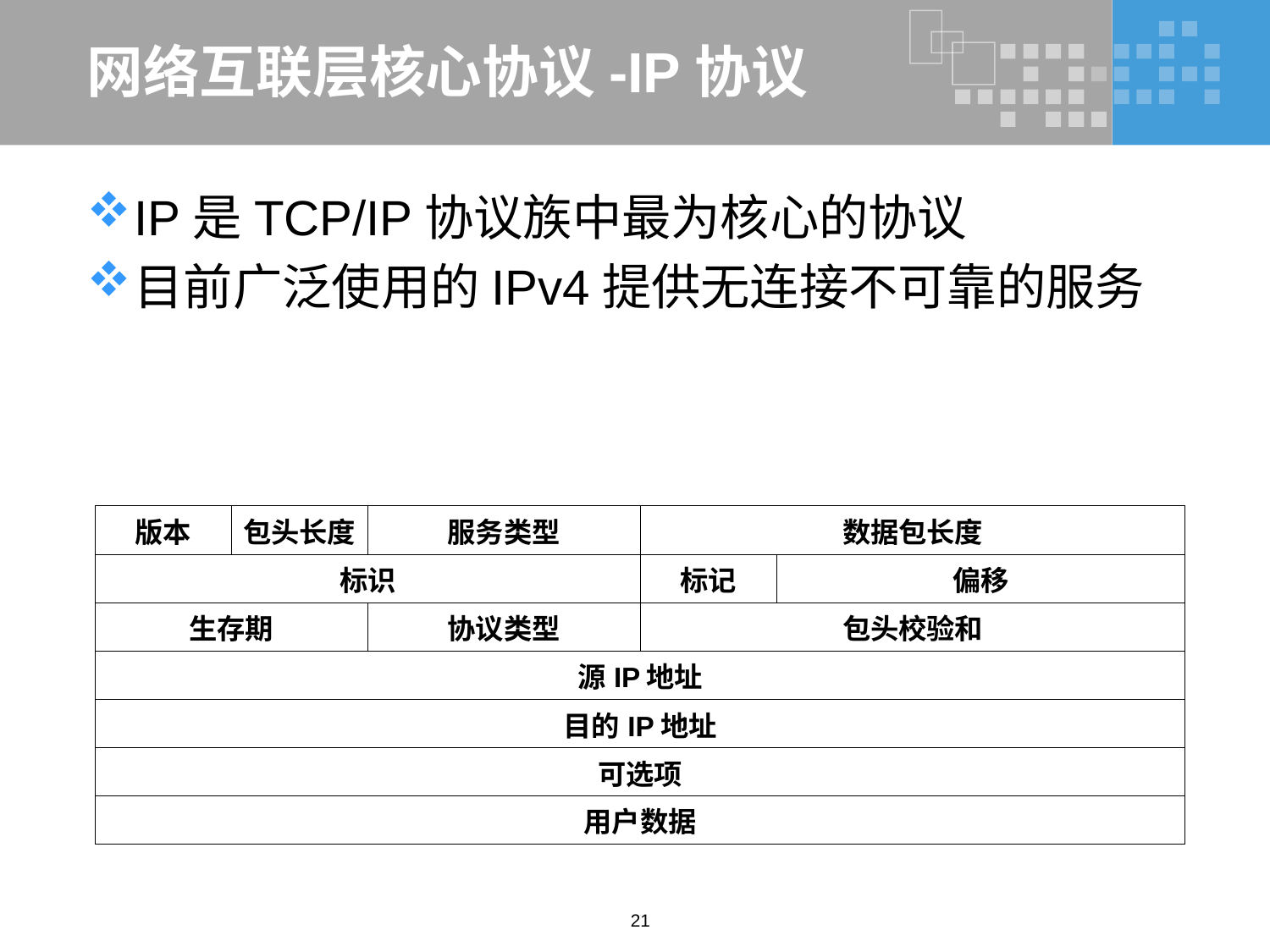

# 网络互联层核心协议-IP协议
IP是TCP/IP协议族中最为核心的协议
目前广泛使用的IPv4提供无连接不可靠的服务
| 版本 | 包头长度 | 服务类型 | 数据包长度 |  |
| --- | --- | --- | --- | --- |
| 标识 |  |  | 标记 | 偏移 |
| 生存期 |  | 协议类型 | 包头校验和 |  |
| 源IP地址 |  |  |  |  |
| 目的IP地址 |  |  |  |  |
| 可选项 |  |  |  |  |
| 用户数据 |  |  |  |  |
21